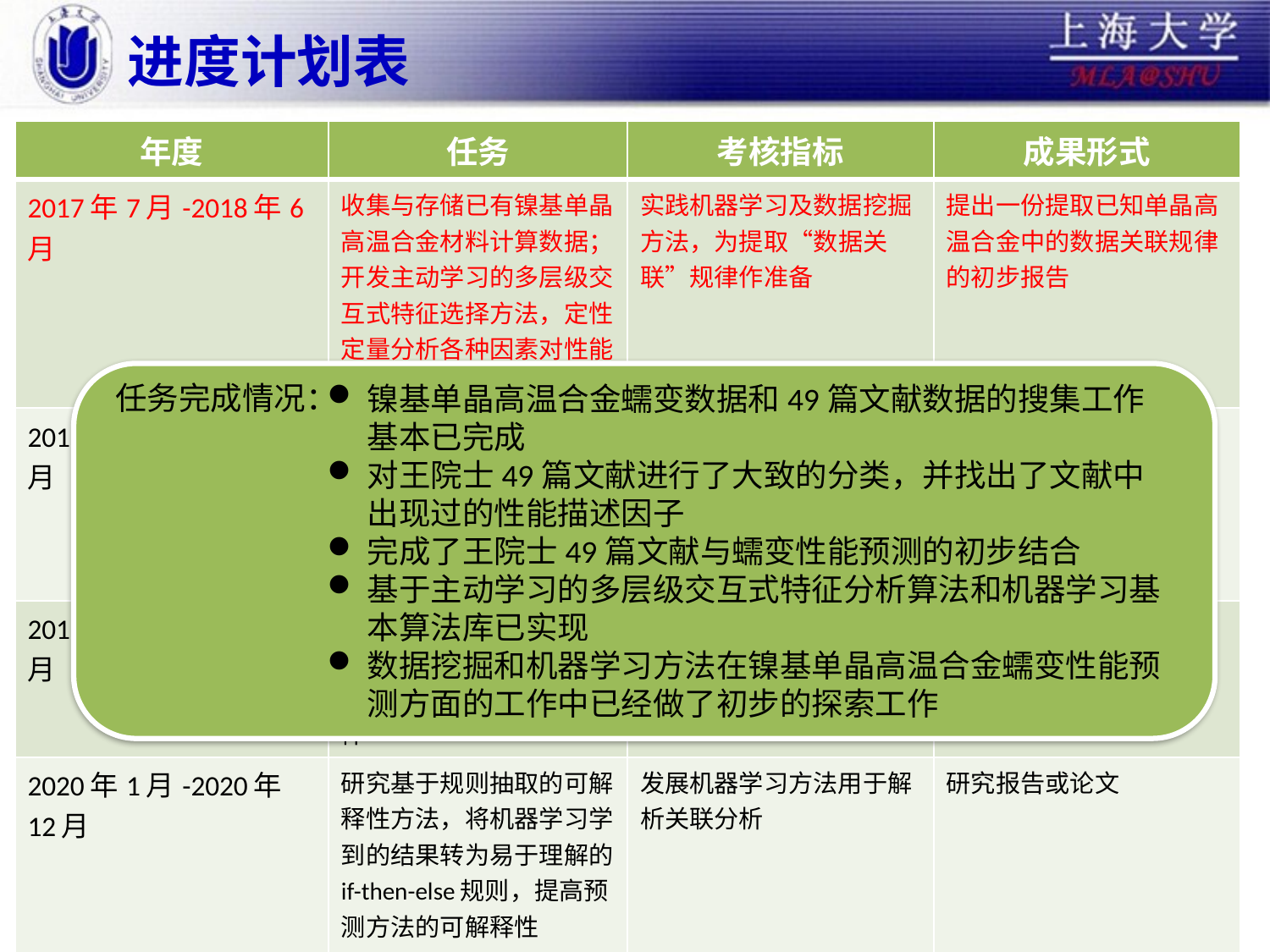

# 进度计划表
| 年度 | 任务 | 考核指标 | 成果形式 |
| --- | --- | --- | --- |
| 2017年7月-2018年6月 | 收集与存储已有镍基单晶高温合金材料计算数据；开发主动学习的多层级交互式特征选择方法，定性定量分析各种因素对性能的影响程度 | 实践机器学习及数据挖掘方法，为提取“数据关联”规律作准备 | 提出一份提取已知单晶高温合金中的数据关联规律的初步报告 |
| 2018年1月-2019年6月 | 使用机器学习方法挖掘高温合金数据，根据不同的学习目标自适应地构造出多种学习器混合预测模型，提高对性能的预测精度。 | 开展以机器学习及数据挖掘为重点的数据关联分析 | 提出相关数据分析软件 |
| 2019年7月-2020年6月 | 基于数据关联分析计算，提取规律构建高通量并发式计算数据分析与管理软件 | 重点为发展机器学习及数据挖掘方法提出数据关联规律 | 研究报告及计算软件 |
| 2020年1月-2020年12月 | 研究基于规则抽取的可解释性方法，将机器学习学到的结果转为易于理解的if-then-else规则，提高预测方法的可解释性 | 发展机器学习方法用于解析关联分析 | 研究报告或论文 |

任务完成情况：
镍基单晶高温合金蠕变数据和49篇文献数据的搜集工作基本已完成
对王院士49篇文献进行了大致的分类，并找出了文献中出现过的性能描述因子
完成了王院士49篇文献与蠕变性能预测的初步结合
基于主动学习的多层级交互式特征分析算法和机器学习基本算法库已实现
数据挖掘和机器学习方法在镍基单晶高温合金蠕变性能预测方面的工作中已经做了初步的探索工作